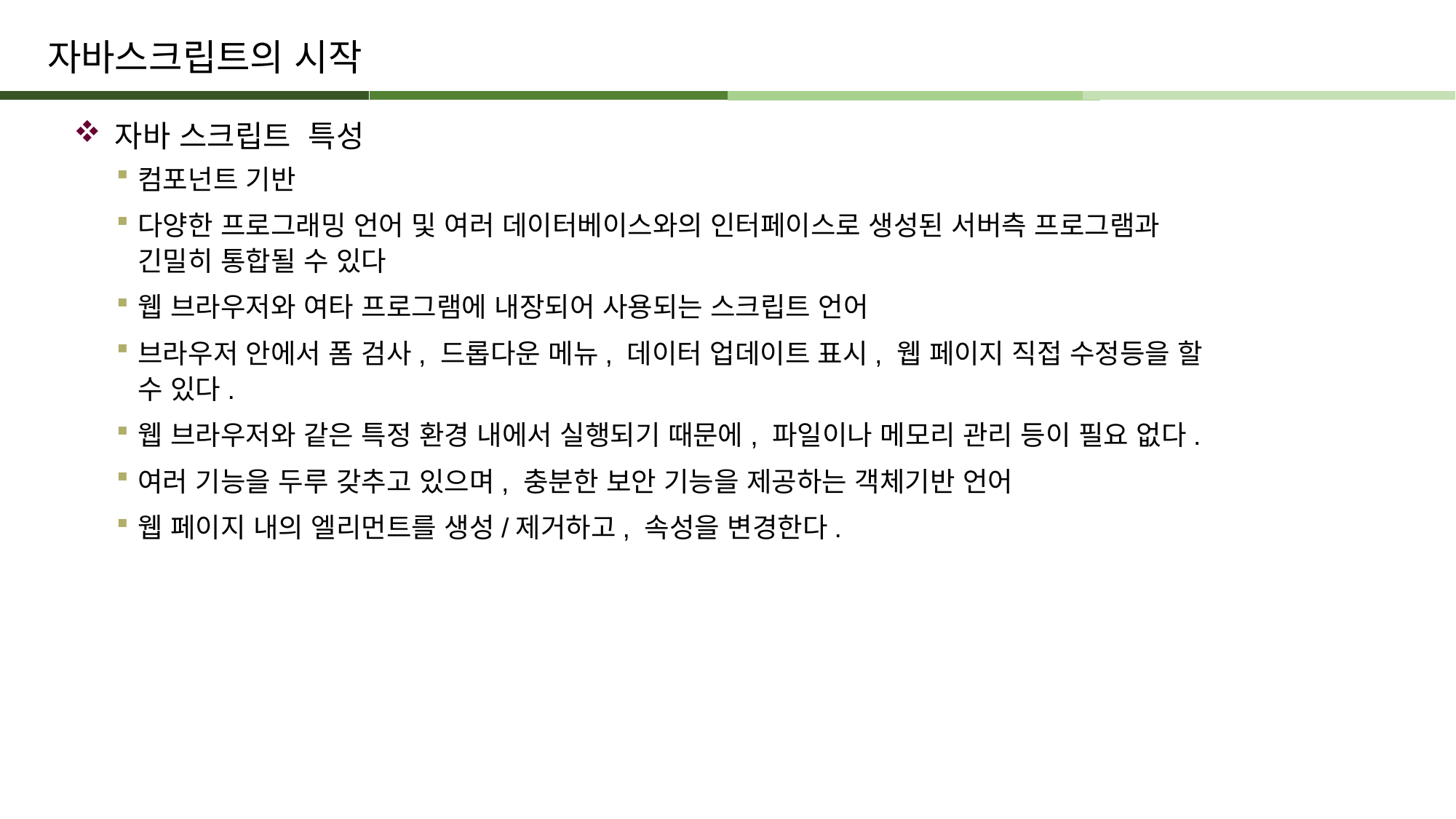

# 자바스크립트의 시작
자바 스크립트  특성
컴포넌트 기반
다양한 프로그래밍 언어 및 여러 데이터베이스와의 인터페이스로 생성된 서버측 프로그램과 긴밀히 통합될 수 있다
웹 브라우저와 여타 프로그램에 내장되어 사용되는 스크립트 언어
브라우저 안에서 폼 검사, 드롭다운 메뉴, 데이터 업데이트 표시, 웹 페이지 직접 수정등을 할 수 있다.
웹 브라우저와 같은 특정 환경 내에서 실행되기 때문에, 파일이나 메모리 관리 등이 필요 없다.
여러 기능을 두루 갖추고 있으며, 충분한 보안 기능을 제공하는 객체기반 언어
웹 페이지 내의 엘리먼트를 생성/제거하고, 속성을 변경한다.